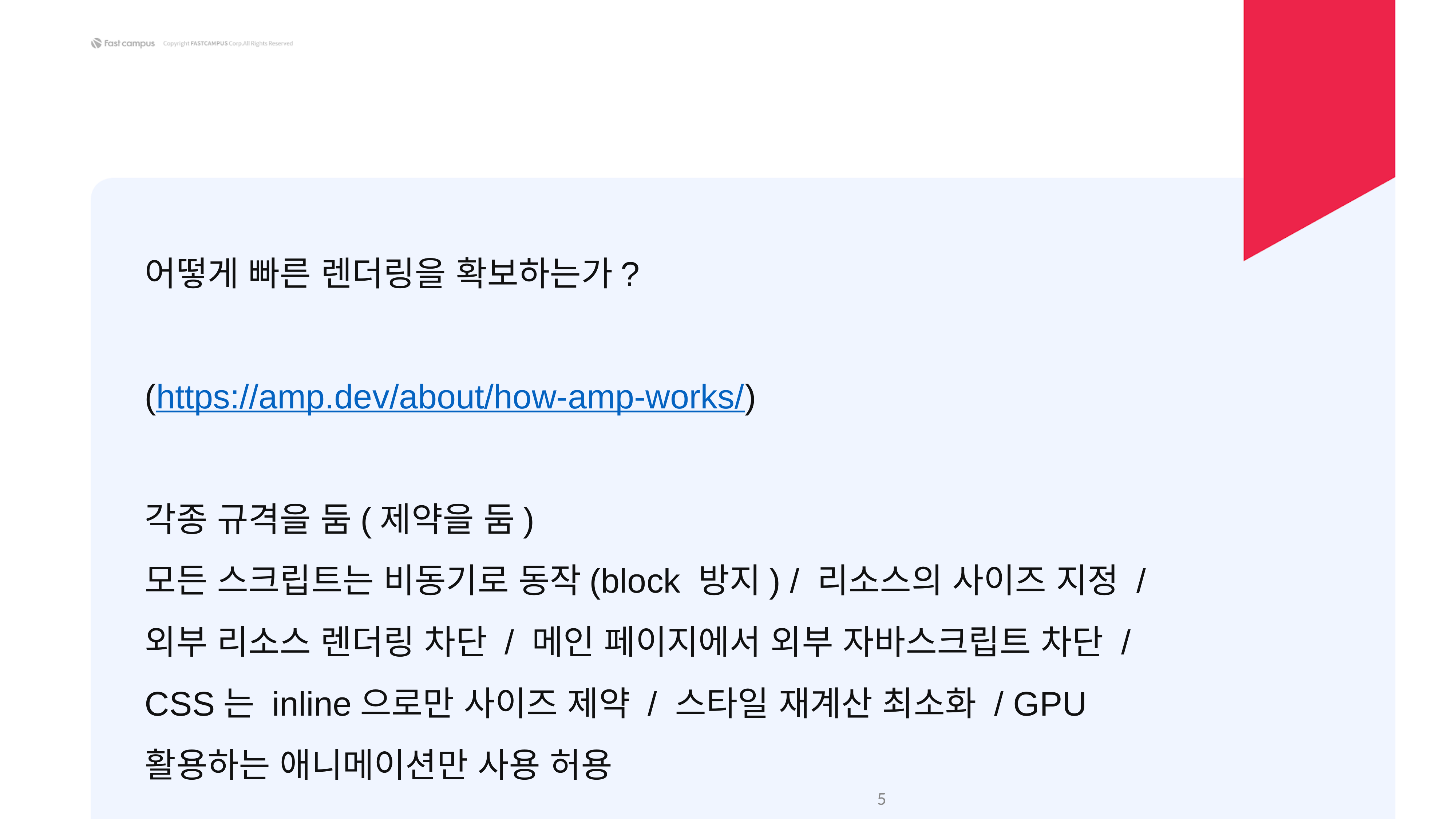

어떻게 빠른 렌더링을 확보하는가?

(https://amp.dev/about/how-amp-works/)

각종 규격을 둠(제약을 둠)
모든 스크립트는 비동기로 동작(block 방지) / 리소스의 사이즈 지정 / 외부 리소스 렌더링 차단 / 메인 페이지에서 외부 자바스크립트 차단 / CSS는 inline으로만 사이즈 제약 / 스타일 재계산 최소화 / GPU 활용하는 애니메이션만 사용 허용
5